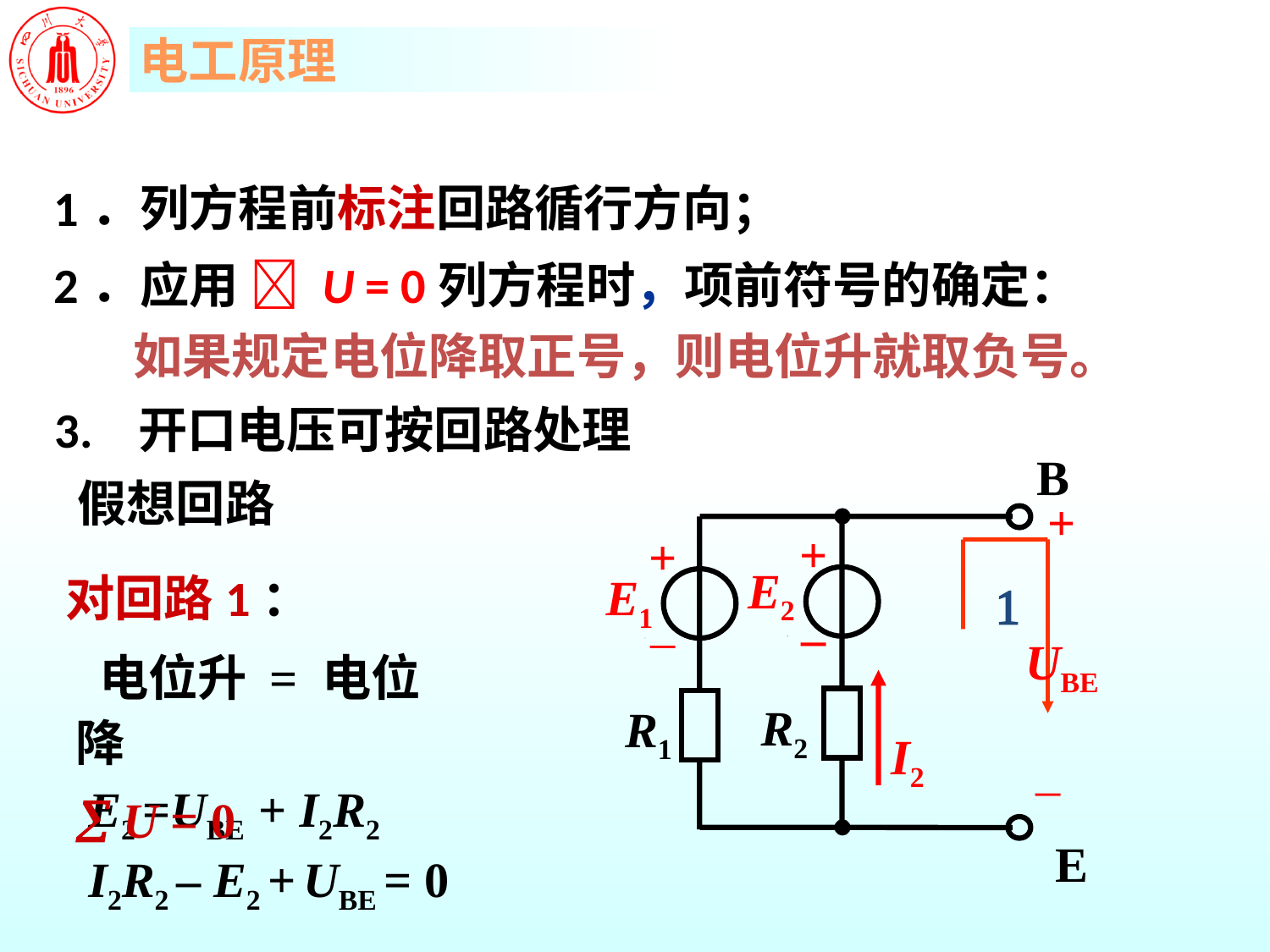

1．列方程前标注回路循行方向；
2．应用 ∑ U = 0列方程时，项前符号的确定：
      如果规定电位降取正号，则电位升就取负号。
3.   开口电压可按回路处理

B
+

+
–

+
–

E2
E1

UBE

R2
R1
I2
_

E

假想回路

1
对回路1：
 电位升 = 电位降
 E2 =UBE  + I2R2
∑ U = 0
 I2R2 – E2 + UBE = 0